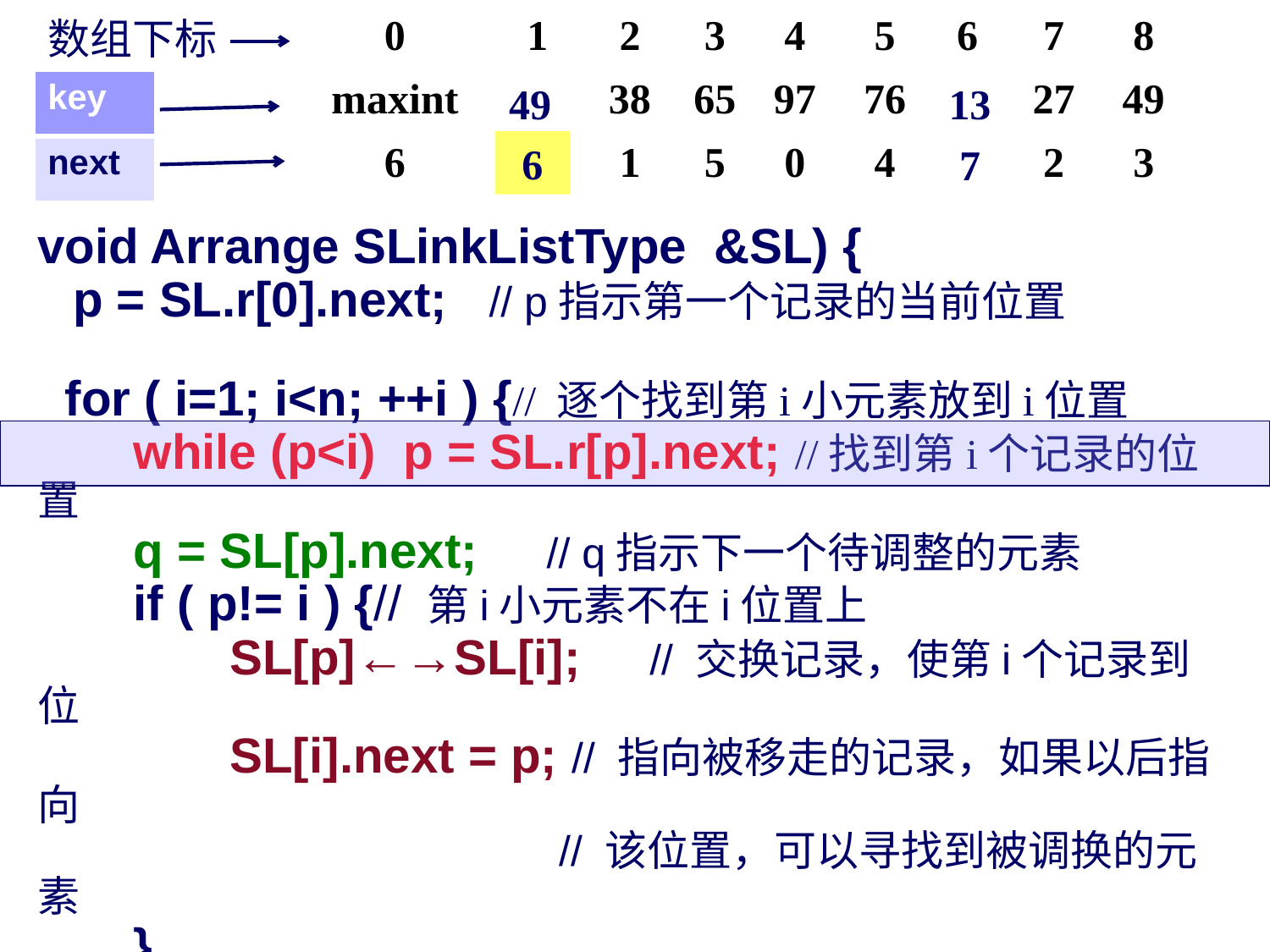

数组下标
| 0 | 1 | 2 | 3 | 4 | 5 | 6 | 7 | 8 |
| --- | --- | --- | --- | --- | --- | --- | --- | --- |
| maxint |  | 38 | 65 | 97 | 76 |  | 27 | 49 |
| 6 |  | 1 | 5 | 0 | 4 |  | 2 | 3 |
| key |
| --- |
| next |
49
8
13
7
6
void Arrange SLinkListType  &SL) {
   p = SL.r[0].next;   // p指示第一个记录的当前位置

  for ( i=1; i<n; ++i ) {// 逐个找到第i小元素放到i位置
       while (p<i)  p = SL.r[p].next; //找到第i个记录的位置
       q = SL[p].next;     // q指示下一个待调整的元素
       if ( p!= i ) {// 第i小元素不在i位置上
              SL[p]←→SL[i];     // 交换记录，使第i个记录到位
              SL[i].next = p; // 指向被移走的记录，如果以后指向
                                            // 该位置，可以寻找到被调换的元素
       }
       p = q; //指向下一个元素
  }
} // Arrange